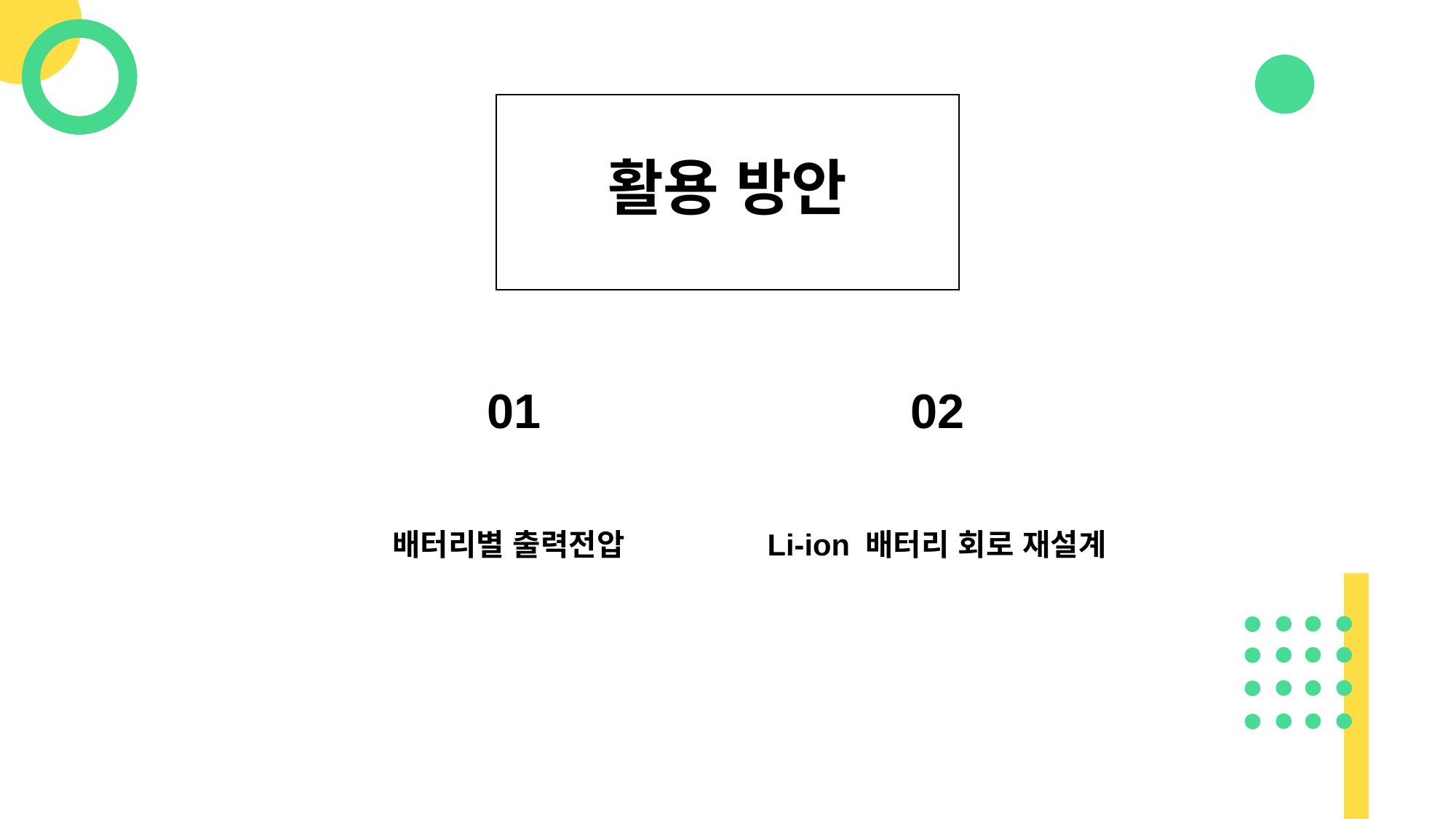

활용 방안
01
02
배터리별 출력전압
Li-ion 배터리 회로 재설계